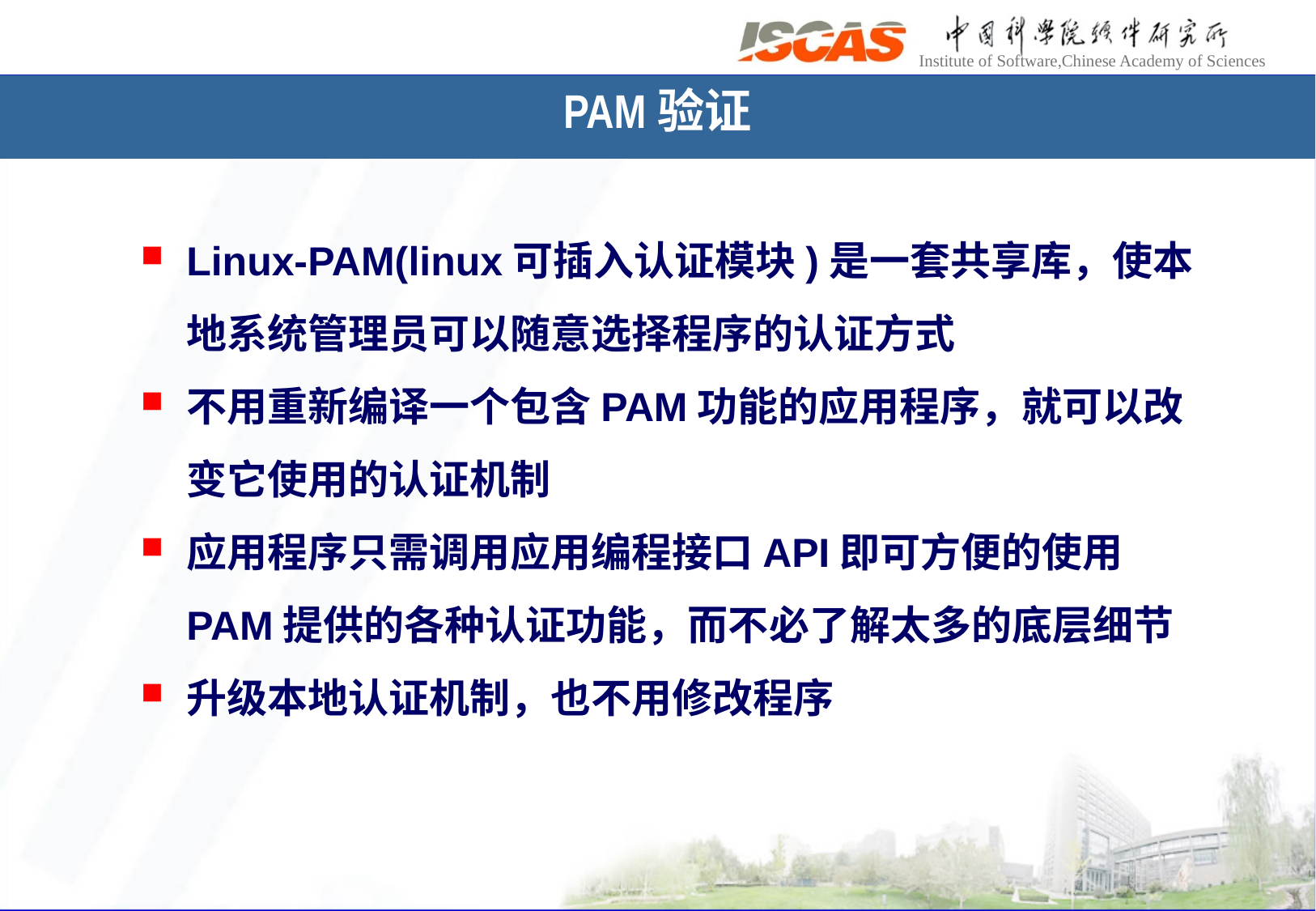

# PAM验证
Linux-PAM(linux可插入认证模块)是一套共享库，使本地系统管理员可以随意选择程序的认证方式
不用重新编译一个包含PAM功能的应用程序，就可以改变它使用的认证机制
应用程序只需调用应用编程接口API即可方便的使用PAM提供的各种认证功能，而不必了解太多的底层细节
升级本地认证机制，也不用修改程序